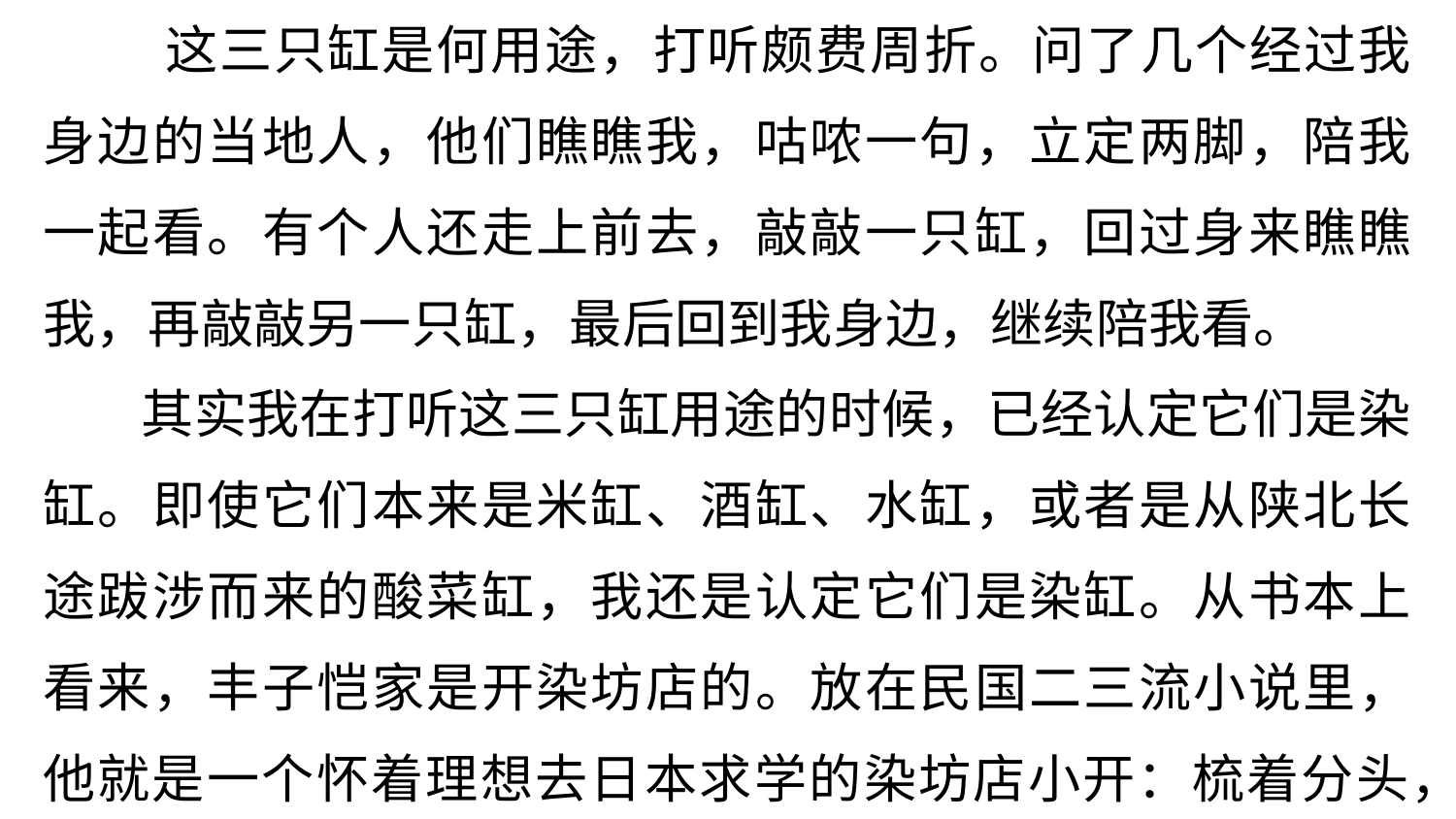

这三只缸是何用途，打听颇费周折。问了几个经过我身边的当地人，他们瞧瞧我，咕哝一句，立定两脚，陪我一起看。有个人还走上前去，敲敲一只缸，回过身来瞧瞧我，再敲敲另一只缸，最后回到我身边，继续陪我看。
       其实我在打听这三只缸用途的时候，已经认定它们是染缸。即使它们本来是米缸、酒缸、水缸，或者是从陕北长途跋涉而来的酸菜缸，我还是认定它们是染缸。从书本上看来，丰子恺家是开染坊店的。放在民国二三流小说里，他就是一个怀着理想去日本求学的染坊店小开：梳着分头，抹着发油，